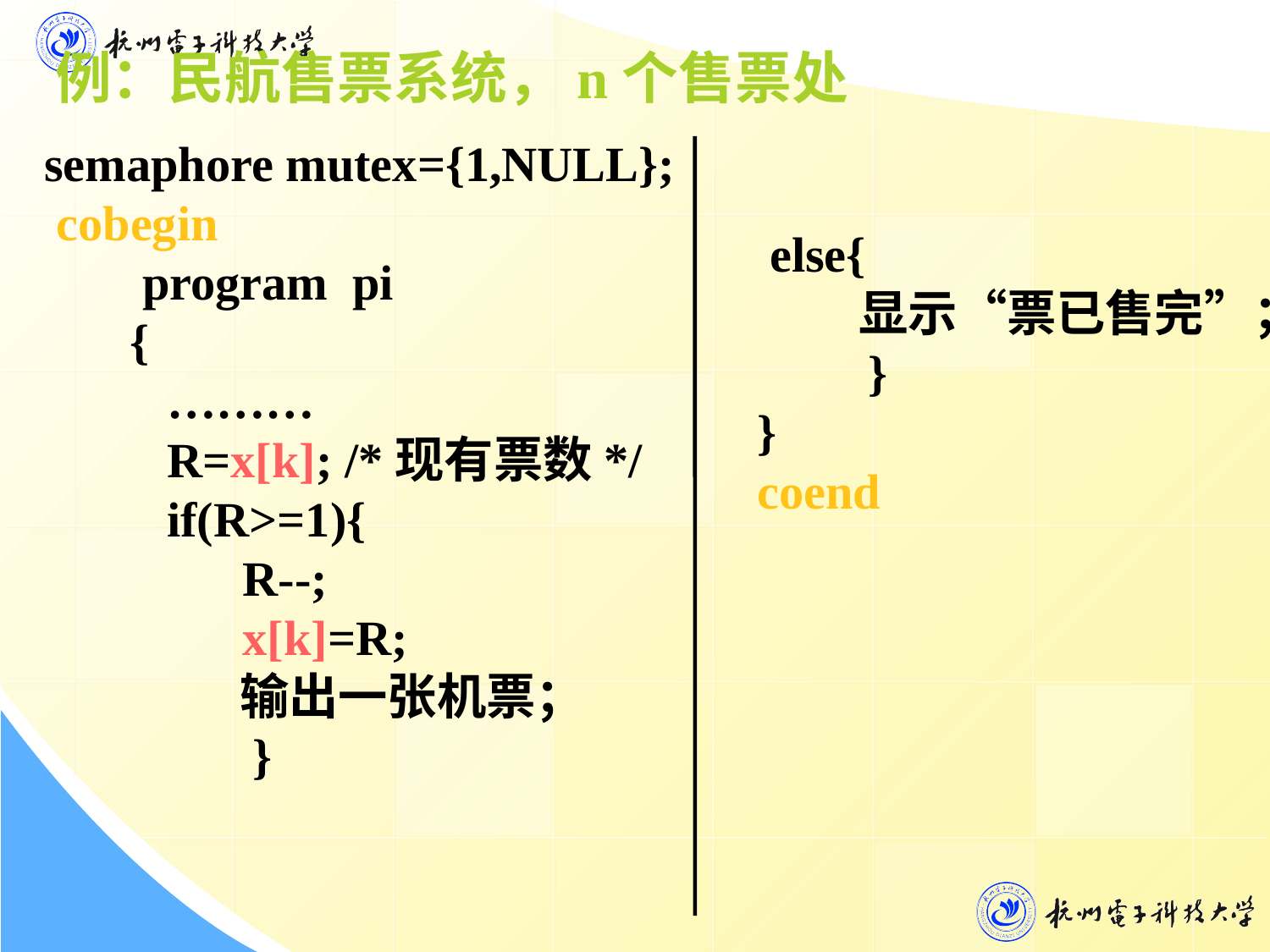

例：民航售票系统，n个售票处
   semaphore mutex={1,NULL};
    cobegin
           program  pi
          {
             ………
             R=x[k]; /*现有票数*/
             if(R>=1){
              R--;
              x[k]=R;
              输出一张机票；
                    }

 else{
        显示“票已售完”；
         }
}
coend